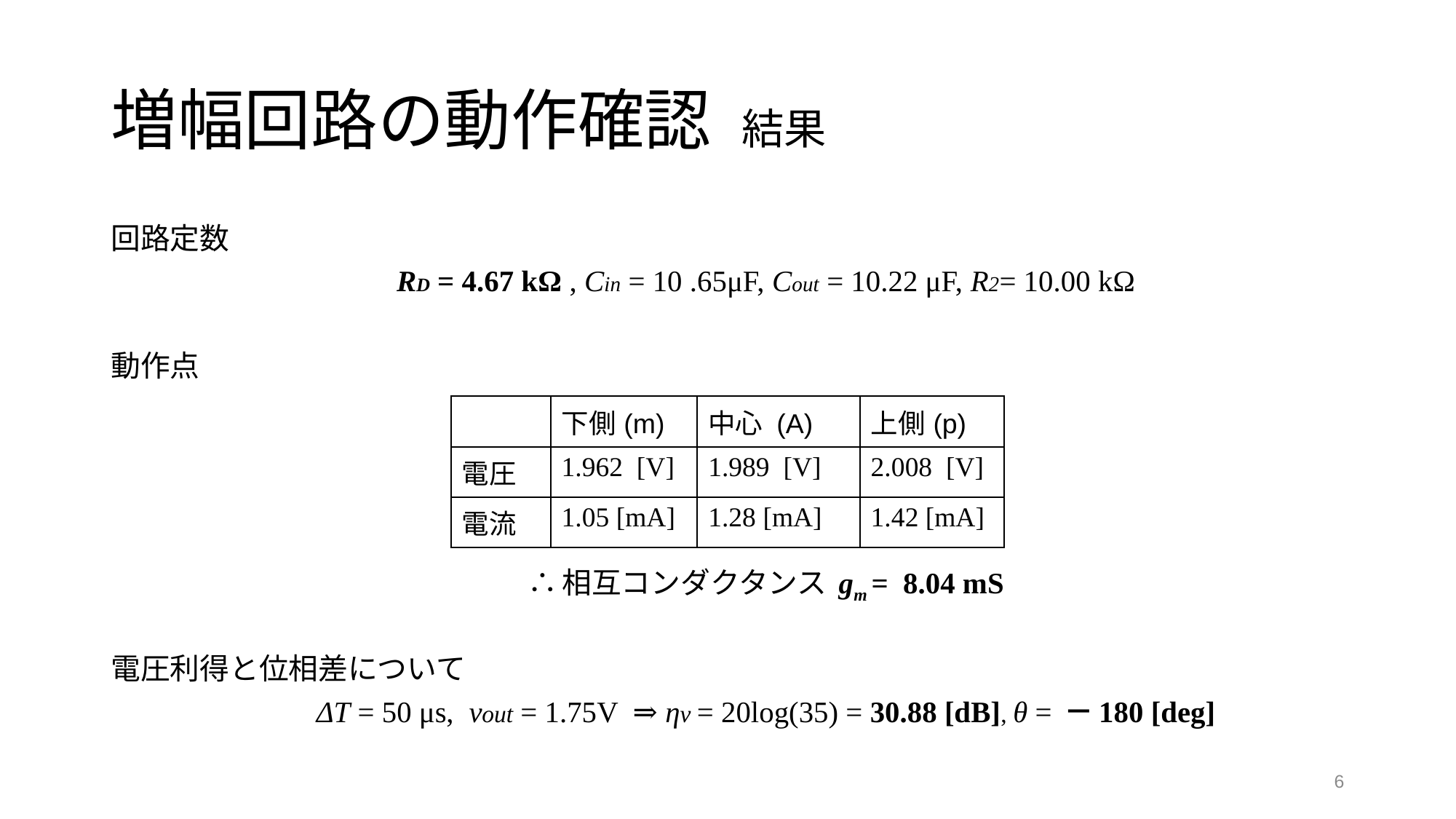

# 増幅回路の動作確認  結果
回路定数
	RD = 4.67 kΩ , Cin = 10 .65μF, Cout = 10.22 μF, R2= 10.00 kΩ

動作点

	∴相互コンダクタンス gm =  8.04 mS

電圧利得と位相差について
	ΔT = 50 μs,  vout = 1.75V  ⇒ ηv = 20log(35) = 30.88 [dB], θ = －180 [deg]

|  | 下側(m) | 中心 (A) | 上側(p) |
| --- | --- | --- | --- |
| 電圧 | 1.962 [V] | 1.989 [V] | 2.008 [V] |
| 電流 | 1.05 [mA] | 1.28 [mA] | 1.42 [mA] |
6